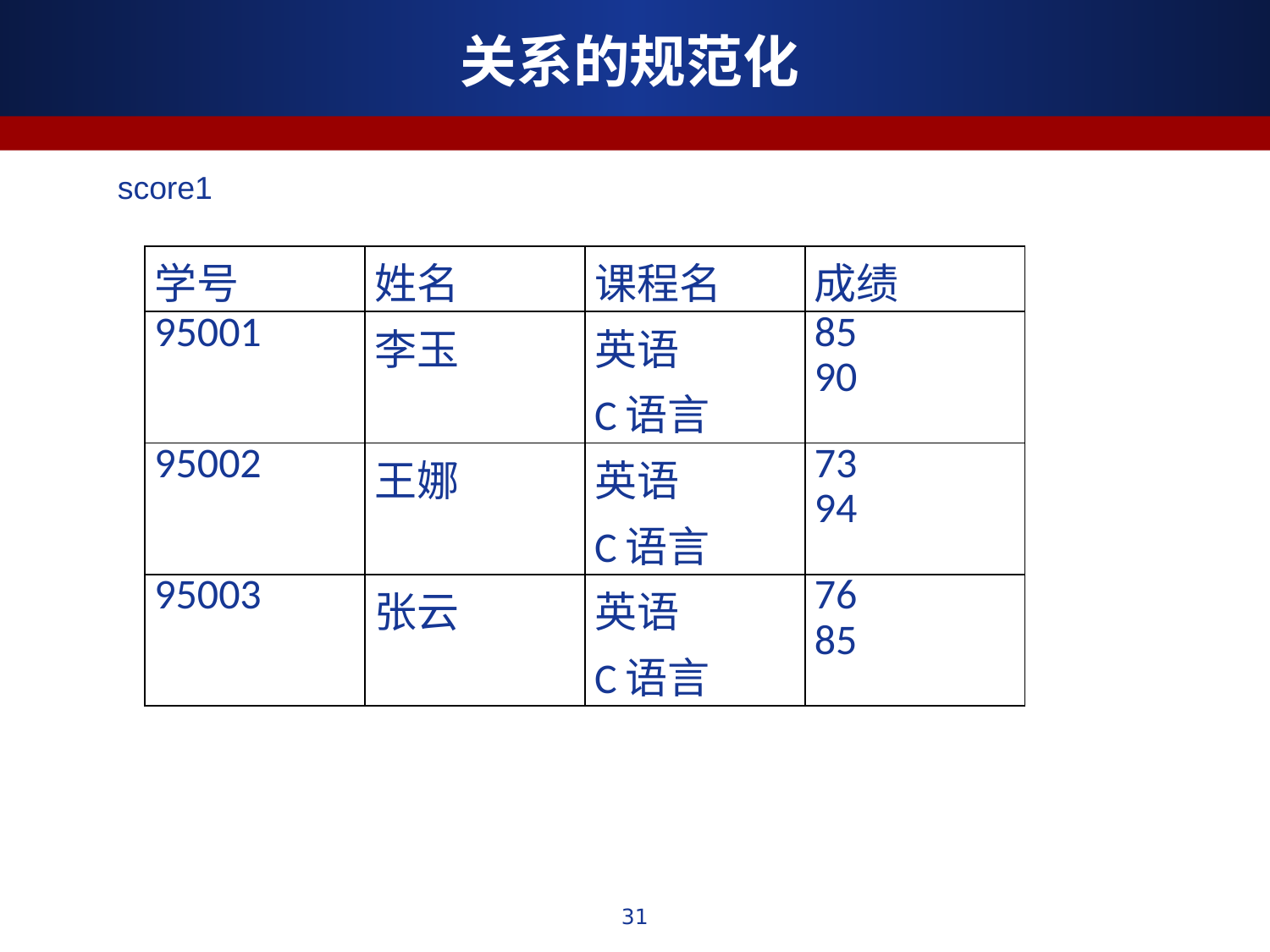

# 关系的规范化
score1
| 学号 | 姓名 | 课程名 | 成绩 |
| --- | --- | --- | --- |
| 95001 | 李玉 | 英语 C语言 | 85 90 |
| 95002 | 王娜 | 英语 C语言 | 73 94 |
| 95003 | 张云 | 英语 C语言 | 76 85 |
31